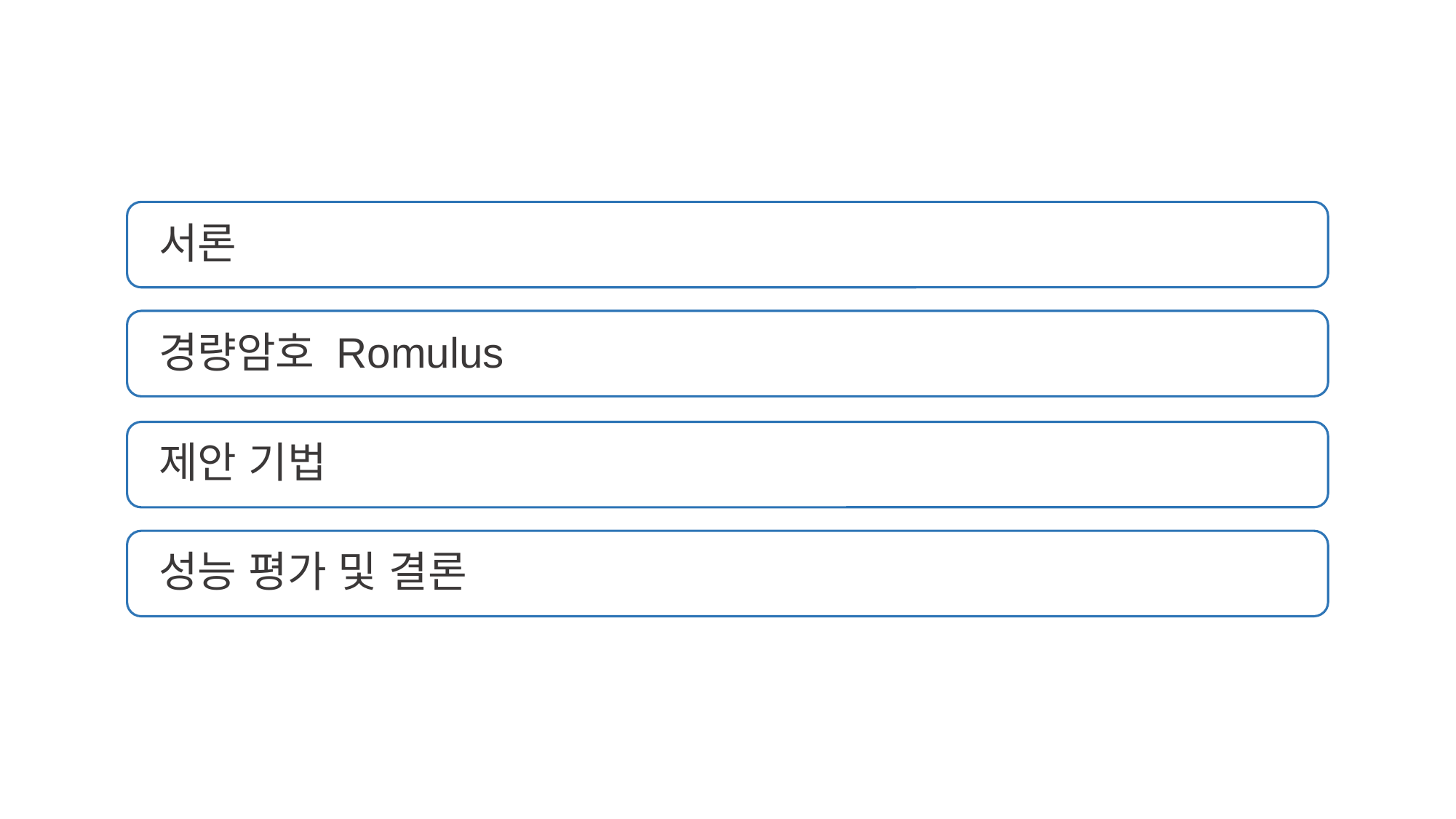

서론
 경량암호 Romulus
 제안 기법
 성능 평가 및 결론